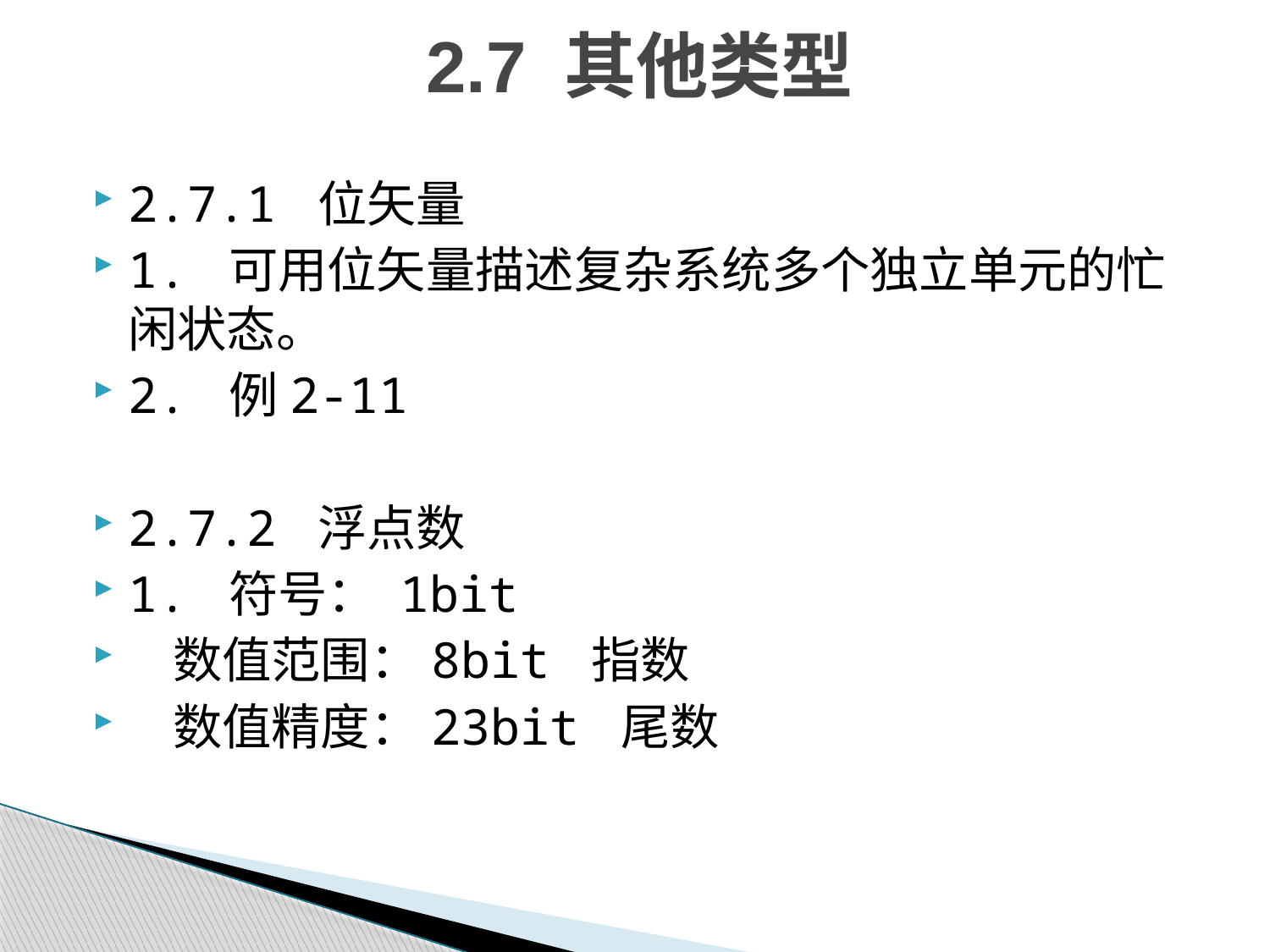

# 2.7 其他类型
2.7.1 位矢量
1. 可用位矢量描述复杂系统多个独立单元的忙闲状态。
2. 例2-11

2.7.2 浮点数
1. 符号： 1bit
   数值范围：8bit 指数
   数值精度：23bit 尾数

36